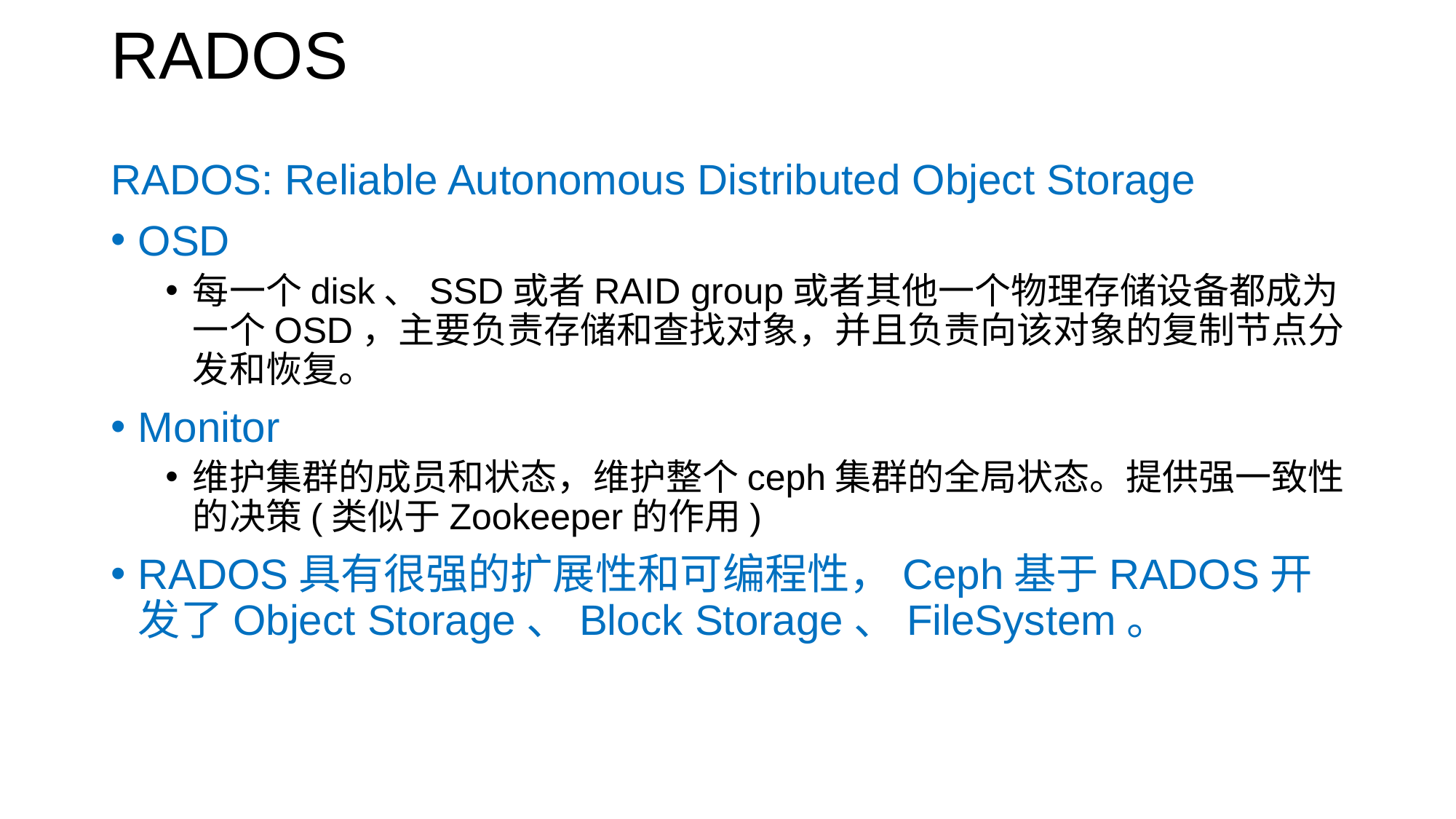

# RADOS
RADOS: Reliable Autonomous Distributed Object Storage
OSD
每一个disk、SSD或者RAID group或者其他一个物理存储设备都成为一个OSD，主要负责存储和查找对象，并且负责向该对象的复制节点分发和恢复。
Monitor
维护集群的成员和状态，维护整个ceph集群的全局状态。提供强一致性的决策(类似于Zookeeper的作用)
RADOS具有很强的扩展性和可编程性，Ceph基于RADOS开发了Object Storage、Block Storage、FileSystem。